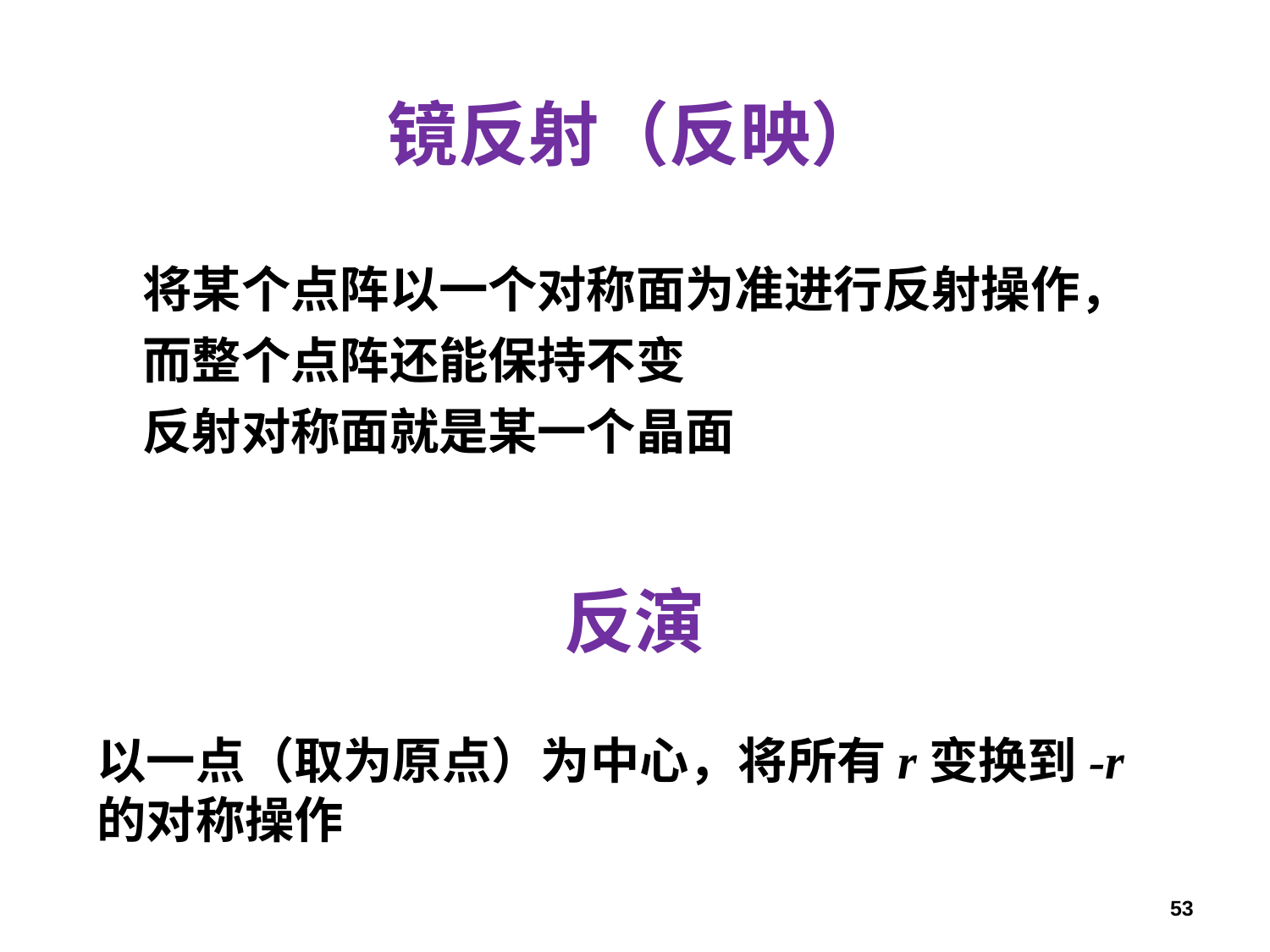

镜反射（反映）
将某个点阵以一个对称面为准进行反射操作，
而整个点阵还能保持不变
反射对称面就是某一个晶面
反演
以一点（取为原点）为中心，将所有r变换到-r的对称操作
53